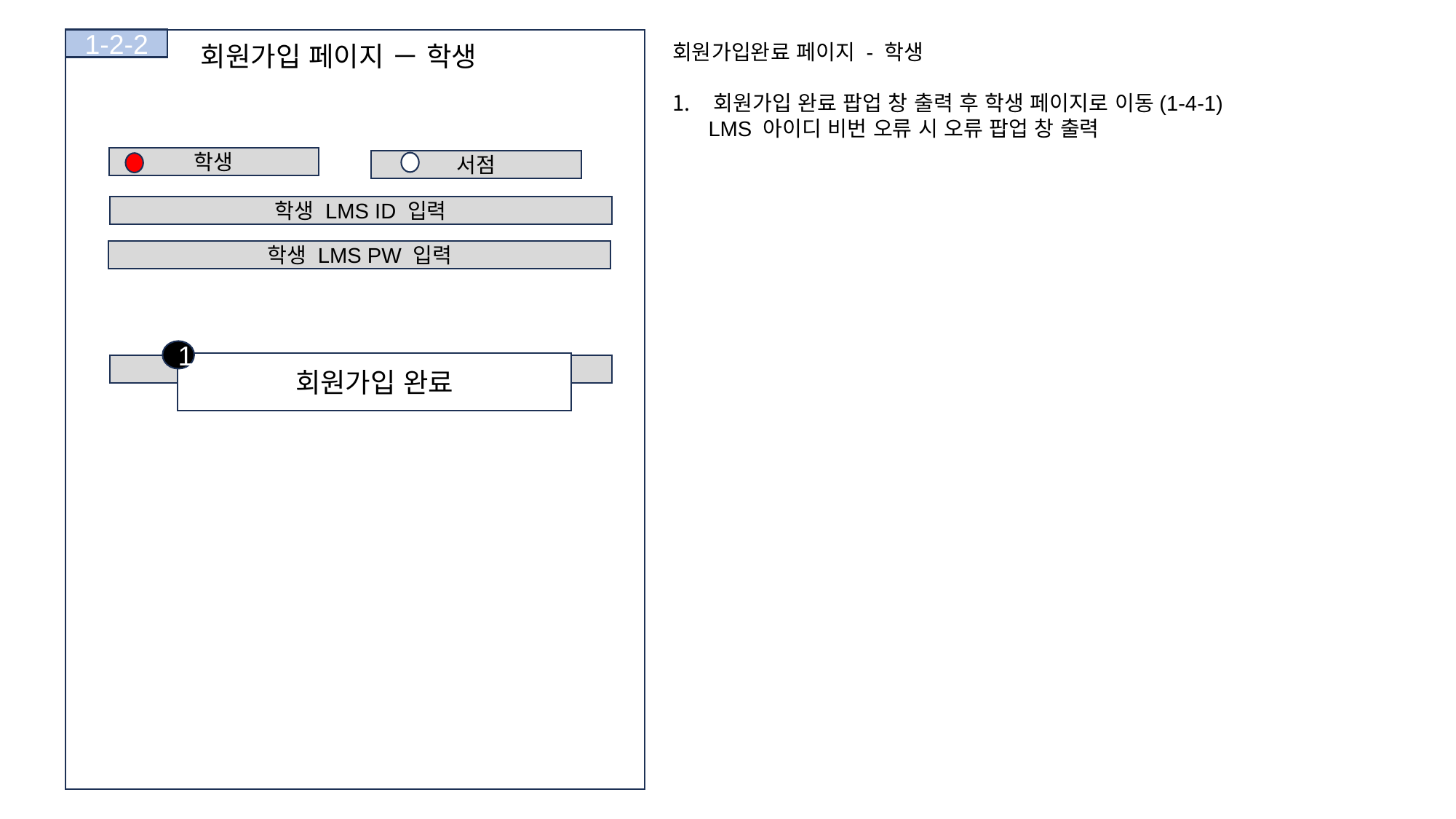

1-2-2

회원가입완료 페이지 - 학생

회원가입 완료 팝업 창 출력 후 학생 페이지로 이동(1-4-1)
      LMS 아이디 비번 오류 시 오류 팝업 창 출력

회원가입 페이지 － 학생
학생
서점

학생 LMS ID 입력
학생 LMS PW 입력
1
회원가입 완료
회원가입 완료